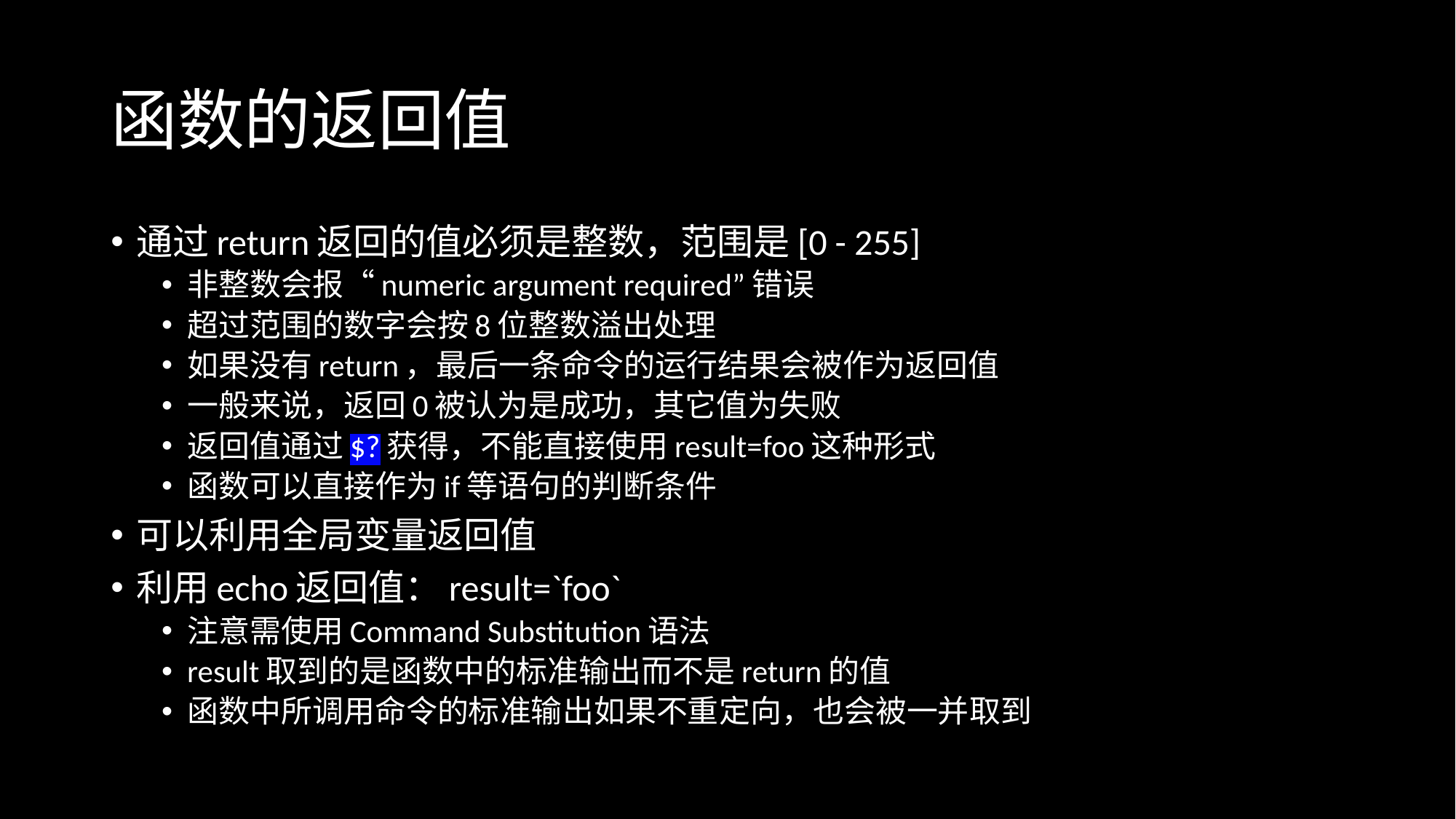

# 函数的返回值
通过return返回的值必须是整数，范围是[0 - 255]
非整数会报“numeric argument required”错误
超过范围的数字会按8位整数溢出处理
如果没有return，最后一条命令的运行结果会被作为返回值
一般来说，返回0被认为是成功，其它值为失败
返回值通过$?获得，不能直接使用result=foo这种形式
函数可以直接作为if等语句的判断条件
可以利用全局变量返回值
利用echo返回值：result=`foo`
注意需使用Command Substitution语法
result取到的是函数中的标准输出而不是return的值
函数中所调用命令的标准输出如果不重定向，也会被一并取到